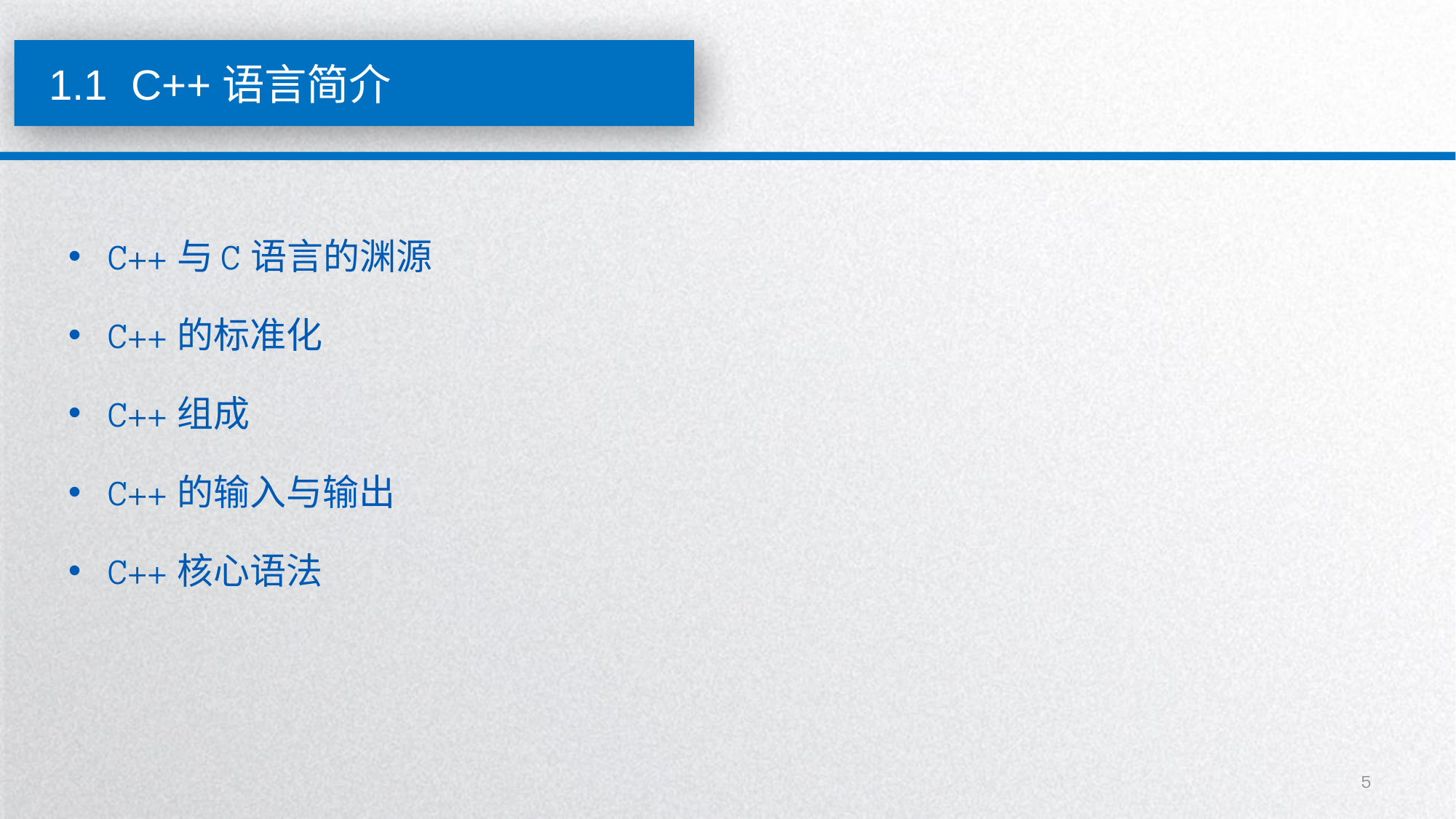

1.1  C++语言简介
C++与C语言的渊源
C++的标准化
C++组成
C++的输入与输出
C++核心语法
5